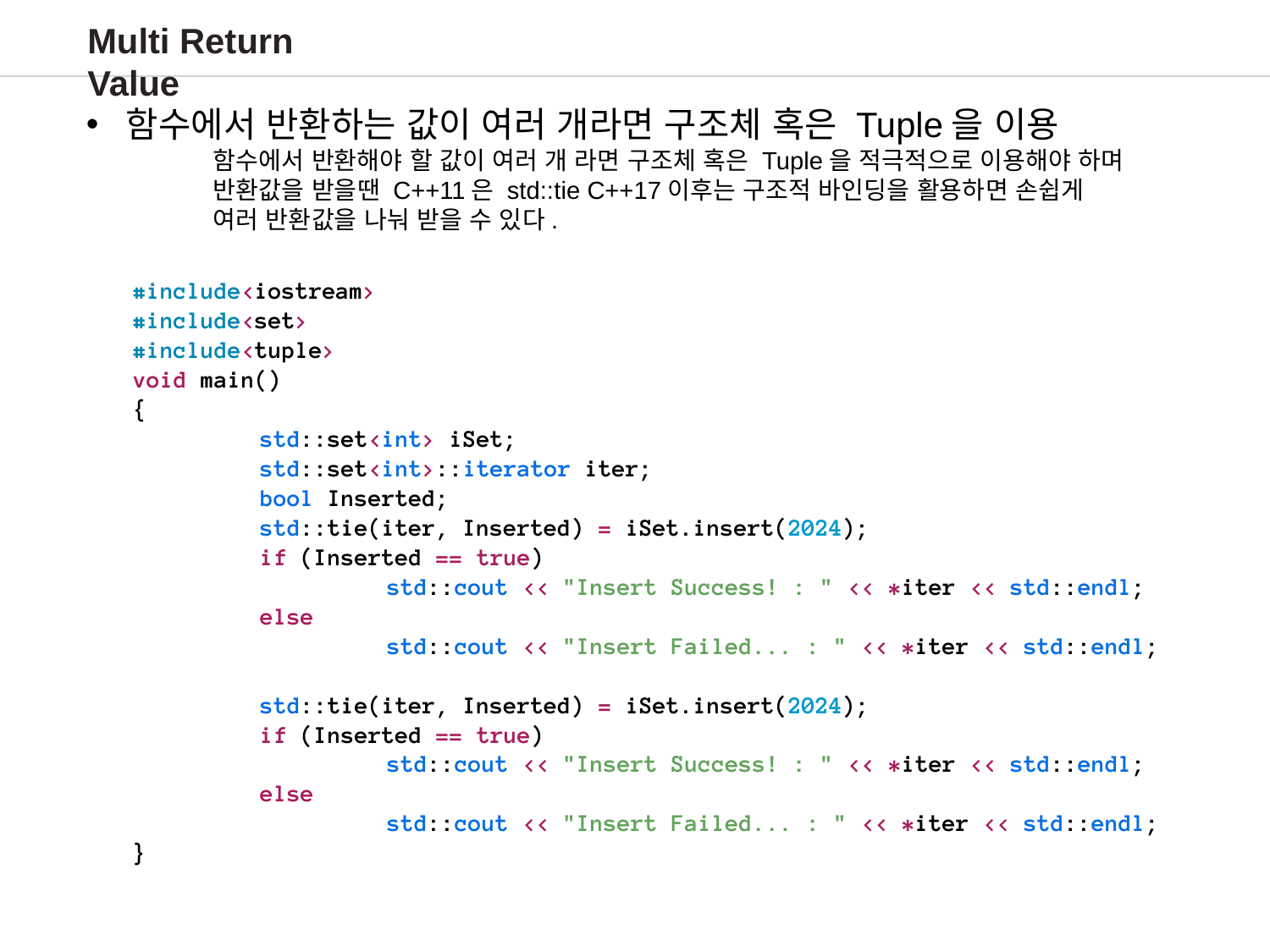

Multi Return Value
함수에서 반환하는 값이 여러 개라면 구조체 혹은 Tuple을 이용
	함수에서 반환해야 할 값이 여러 개 라면 구조체 혹은 Tuple을 적극적으로 이용해야 하며
	반환값을 받을땐 C++11은 std::tie C++17이후는 구조적 바인딩을 활용하면 손쉽게
	여러 반환값을 나눠 받을 수 있다.
#include<iostream>
#include<set>
#include<tuple>
void main()
{
	std::set<int> iSet;
	std::set<int>::iterator iter;
	bool Inserted;
	std::tie(iter, Inserted) = iSet.insert(2024);
	if (Inserted == true)
		std::cout << "Insert Success! : " << *iter << std::endl;
	else
		std::cout << "Insert Failed... : " << *iter << std::endl;

	std::tie(iter, Inserted) = iSet.insert(2024);
	if (Inserted == true)
		std::cout << "Insert Success! : " << *iter << std::endl;
	else
		std::cout << "Insert Failed... : " << *iter << std::endl;
}